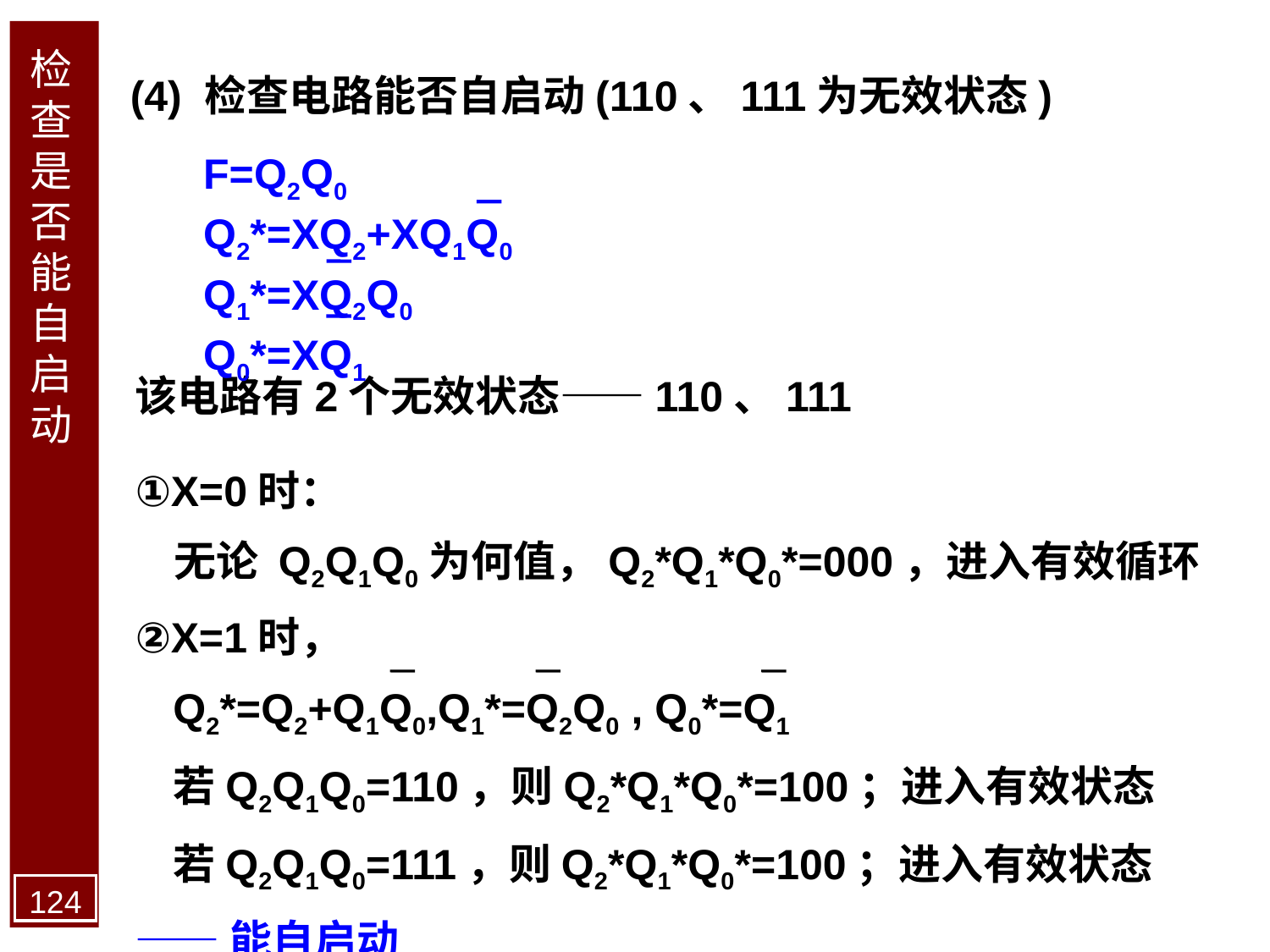

检查是否能自启动
(4) 检查电路能否自启动(110、111为无效状态)
F=Q2Q0
Q2*=XQ2+XQ1Q0
Q1*=XQ2Q0
Q0*=XQ1

该电路有2个无效状态——110、111
①X=0时：
   无论 Q2Q1Q0为何值，Q2*Q1*Q0*=000，进入有效循环
②X=1时，
Q2*=Q2+Q1Q0,Q1*=Q2Q0 , Q0*=Q1
若Q2Q1Q0=110，则Q2*Q1*Q0*=100；进入有效状态
若Q2Q1Q0=111，则Q2*Q1*Q0*=100；进入有效状态
——能自启动

124